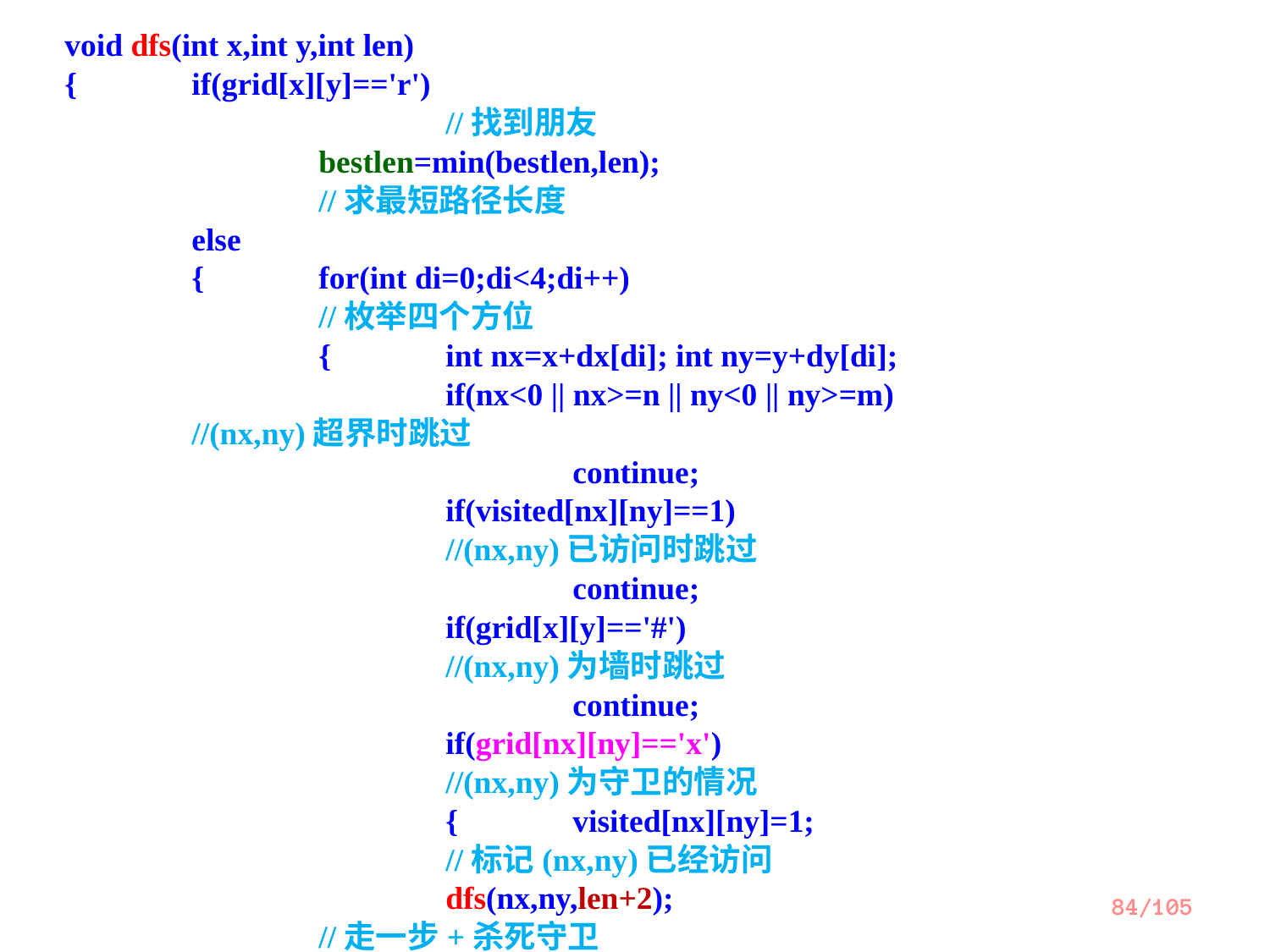

void dfs(int x,int y,int len)
{	if(grid[x][y]=='r')									//找到朋友
  		bestlen=min(bestlen,len);						//求最短路径长度
	else
	{	for(int di=0;di<4;di++)						//枚举四个方位
    		{	int nx=x+dx[di]; int ny=y+dy[di];
      			if(nx<0 || nx>=n || ny<0 || ny>=m)			//(nx,ny)超界时跳过
				continue;
			if(visited[nx][ny]==1)						//(nx,ny)已访问时跳过
				continue;
    			if(grid[x][y]=='#')							//(nx,ny)为墙时跳过
    				continue;
			if(grid[nx][ny]=='x')						//(nx,ny)为守卫的情况
			{	visited[nx][ny]=1;						//标记(nx,ny)已经访问
        			dfs(nx,ny,len+2);						//走一步+杀死守卫
        			visited[nx][ny]=0;						//路径回溯
     			}
     			else											//(nx,ny)为道路的情况
      			{	visited[nx][ny]=1;
        			dfs(nx,ny,len+1);						//走一步
        			visited[nx][ny]=0;
      			}
    		}  }  }
84/105